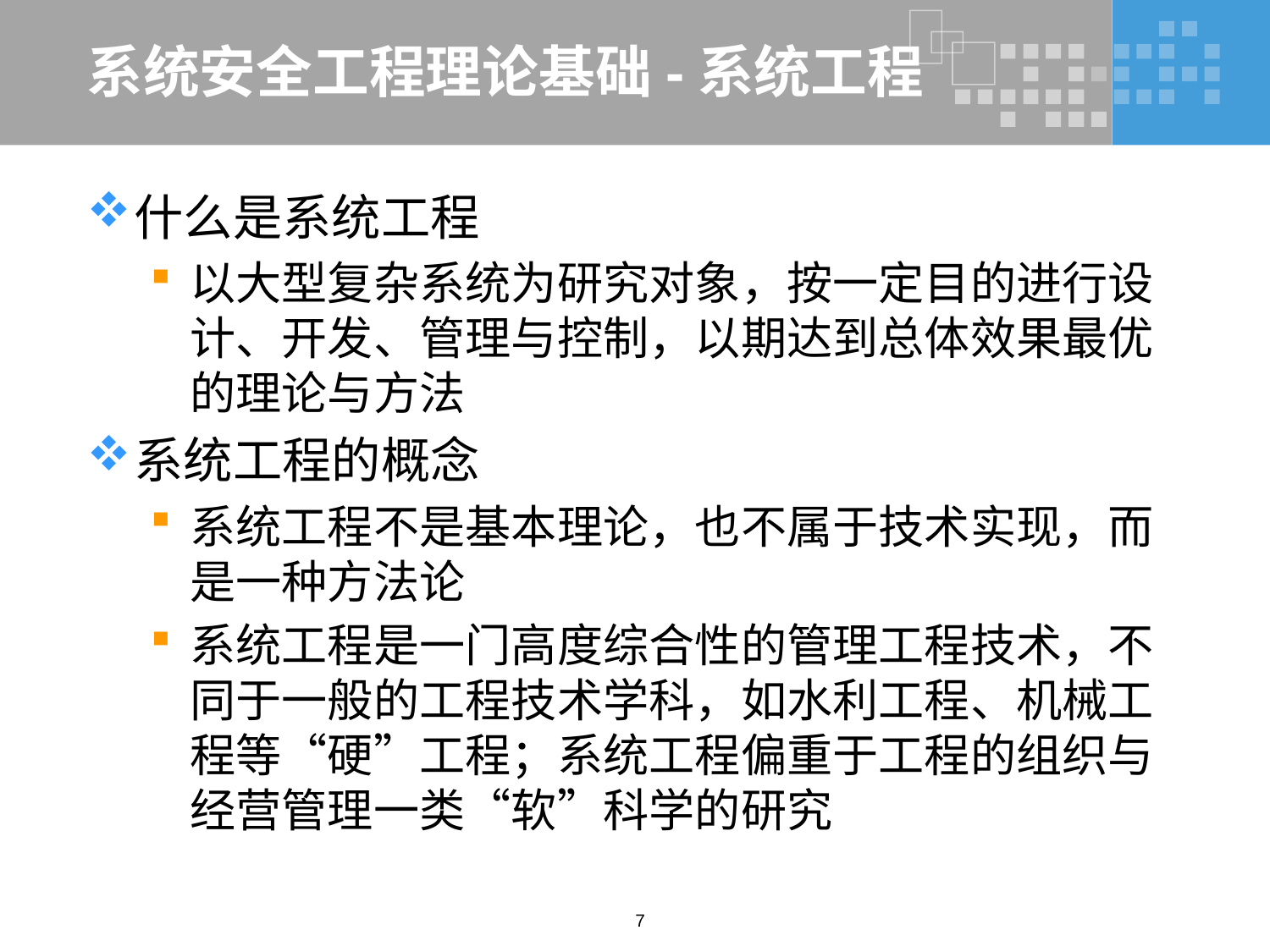

# 系统安全工程理论基础-系统工程
什么是系统工程
以大型复杂系统为研究对象，按一定目的进行设计、开发、管理与控制，以期达到总体效果最优的理论与方法
系统工程的概念
系统工程不是基本理论，也不属于技术实现，而是一种方法论
系统工程是一门高度综合性的管理工程技术，不同于一般的工程技术学科，如水利工程、机械工程等“硬”工程；系统工程偏重于工程的组织与经营管理一类“软”科学的研究

7